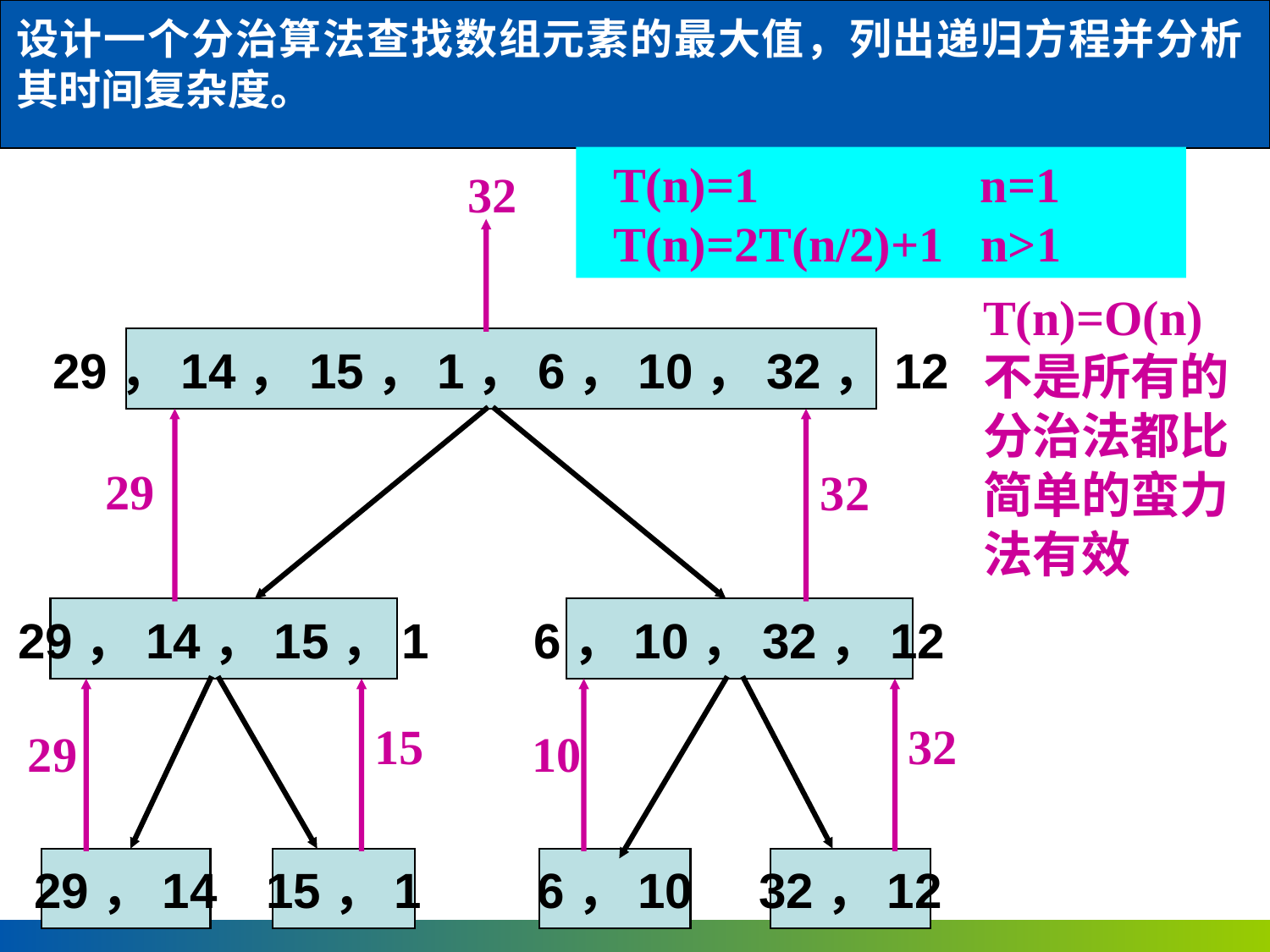

设计一个分治算法查找数组元素的最大值，列出递归方程并分析其时间复杂度。
  T(n)=1                  n=1
  T(n)=2T(n/2)+1   n>1
32

T(n)=O(n)
不是所有的分治法都比简单的蛮力法有效
29，14，15，1，6，10，32，12

29
32
29，14，15，1
6，10，32，12

15
32
29
10
29，14
15，1
6，10
32，12